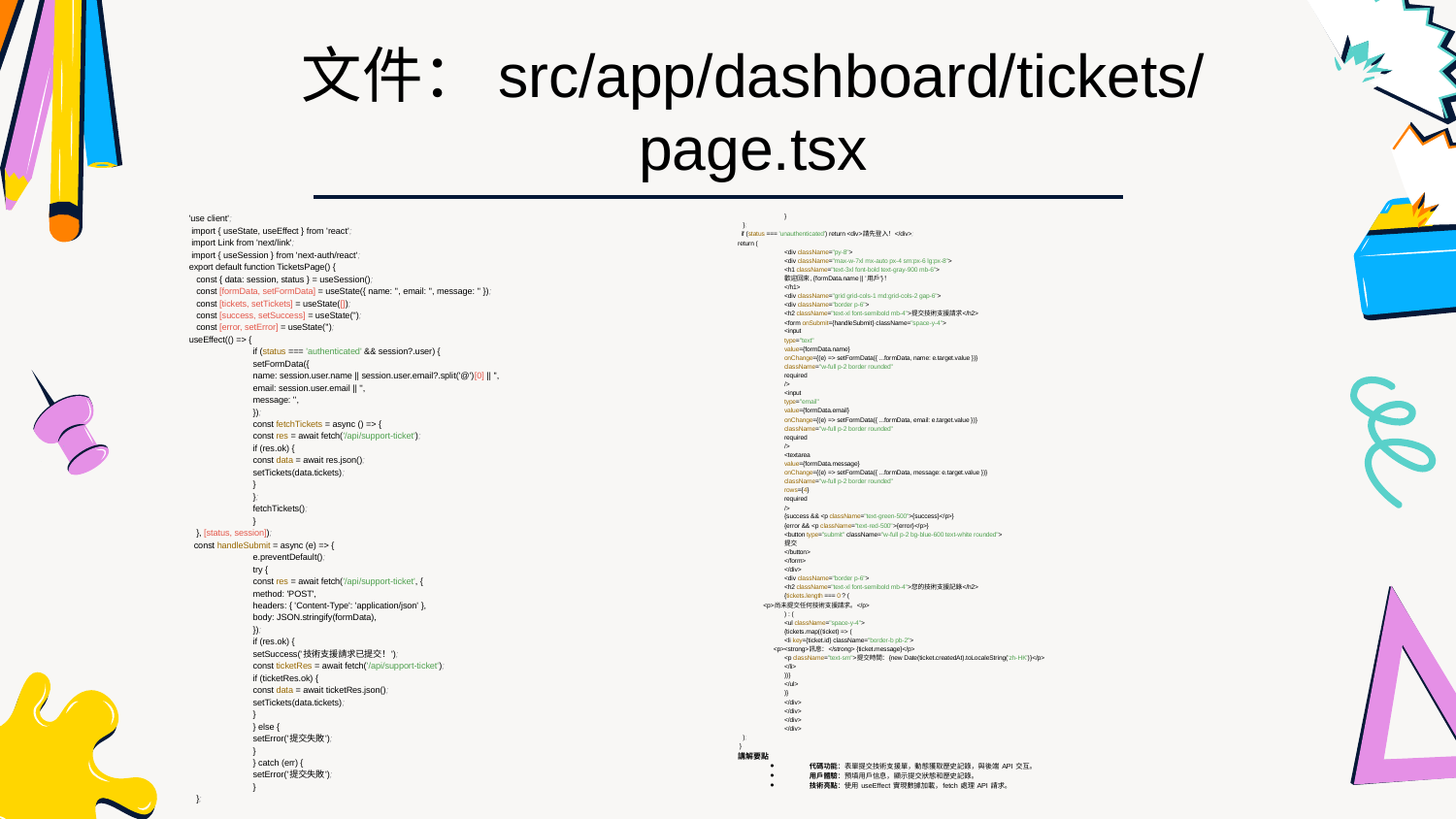

文件：src/app/dashboard/tickets/page.tsx
'use client';
 import { useState, useEffect } from 'react';
 import Link from 'next/link';
 import { useSession } from 'next-auth/react';
export default function TicketsPage() {
   const { data: session, status } = useSession();
   const [formData, setFormData] = useState({ name: '', email: '', message: '' });
   const [tickets, setTickets] = useState([]);
   const [success, setSuccess] = useState('');
   const [error, setError] = useState('');
useEffect(() => {
 	if (status === 'authenticated' && session?.user) {
   	setFormData({
     	name: session.user.name || session.user.email?.split('@')[0] || '',
     	email: session.user.email || '',
     	message: '',
   	});
   	const fetchTickets = async () => {
     	const res = await fetch('/api/support-ticket');
     	if (res.ok) {
       	const data = await res.json();
       	setTickets(data.tickets);
     	}
   	};
   	fetchTickets();
 	}
   }, [status, session]);
  const handleSubmit = async (e) => {
 	e.preventDefault();
 	try {
   	const res = await fetch('/api/support-ticket', {
     	method: 'POST',
     	headers: { 'Content-Type': 'application/json' },
     	body: JSON.stringify(formData),
   	});
   	if (res.ok) {
     	setSuccess('技術支援請求已提交！');
     	const ticketRes = await fetch('/api/support-ticket');
     	if (ticketRes.ok) {
       	const data = await ticketRes.json();
       	setTickets(data.tickets);
     	}
   	} else {
     	setError('提交失敗');
   	}
 	} catch (err) {
   	setError('提交失敗');
 	}
   };

	}
   };
  if (status === 'unauthenticated') return <div>請先登入！</div>;
return (
 	<div className="py-8">
   	<div className="max-w-7xl mx-auto px-4 sm:px-6 lg:px-8">
     	<h1 className="text-3xl font-bold text-gray-900 mb-6">
       	歡迎回來, {formData.name || '用戶'}！
     	</h1>
     	<div className="grid grid-cols-1 md:grid-cols-2 gap-6">
       	<div className="border p-6">
         	<h2 className="text-xl font-semibold mb-4">提交技術支援請求</h2>
         	<form onSubmit={handleSubmit} className="space-y-4">
           	<input
             	type="text"
             	value={formData.name}
             	onChange={(e) => setFormData({ ...formData, name: e.target.value })}
             	className="w-full p-2 border rounded"
             	required
           	/>
           	<input
             	type="email"
             	value={formData.email}
             	onChange={(e) => setFormData({ ...formData, email: e.target.value })}
             	className="w-full p-2 border rounded"
             	required
           	/>
           	<textarea
             	value={formData.message}
             	onChange={(e) => setFormData({ ...formData, message: e.target.value })}
             	className="w-full p-2 border rounded"
             	rows={4}
             	required
           	/>
           	{success && <p className="text-green-500">{success}</p>}
           	{error && <p className="text-red-500">{error}</p>}
           	<button type="submit" className="w-full p-2 bg-blue-600 text-white rounded">
             	提交
           	</button>
         	</form>
       	</div>
       	<div className="border p-6">
         	<h2 className="text-xl font-semibold mb-4">您的技術支援記錄</h2>
         	{tickets.length === 0 ? (
               <p>尚未提交任何技術支援請求。</p>
         	) : (
           	<ul className="space-y-4">
             	{tickets.map((ticket) => (
               	<li key={ticket.id} className="border-b pb-2">
                     <p><strong>訊息：</strong> {ticket.message}</p>
                 	<p className="text-sm">提交時間：{new Date(ticket.createdAt).toLocaleString('zh-HK')}</p>
               	</li>
             	))}
           	</ul>
         	)}
       	</div>
     	</div>
   	</div>
 	</div>
   );
 }
講解要點
代碼功能：表單提交技術支援單，動態獲取歷史記錄，與後端 API 交互。
用戶體驗：預填用戶信息，顯示提交狀態和歷史記錄。
技術亮點：使用 useEffect 實現數據加載，fetch 處理 API 請求。